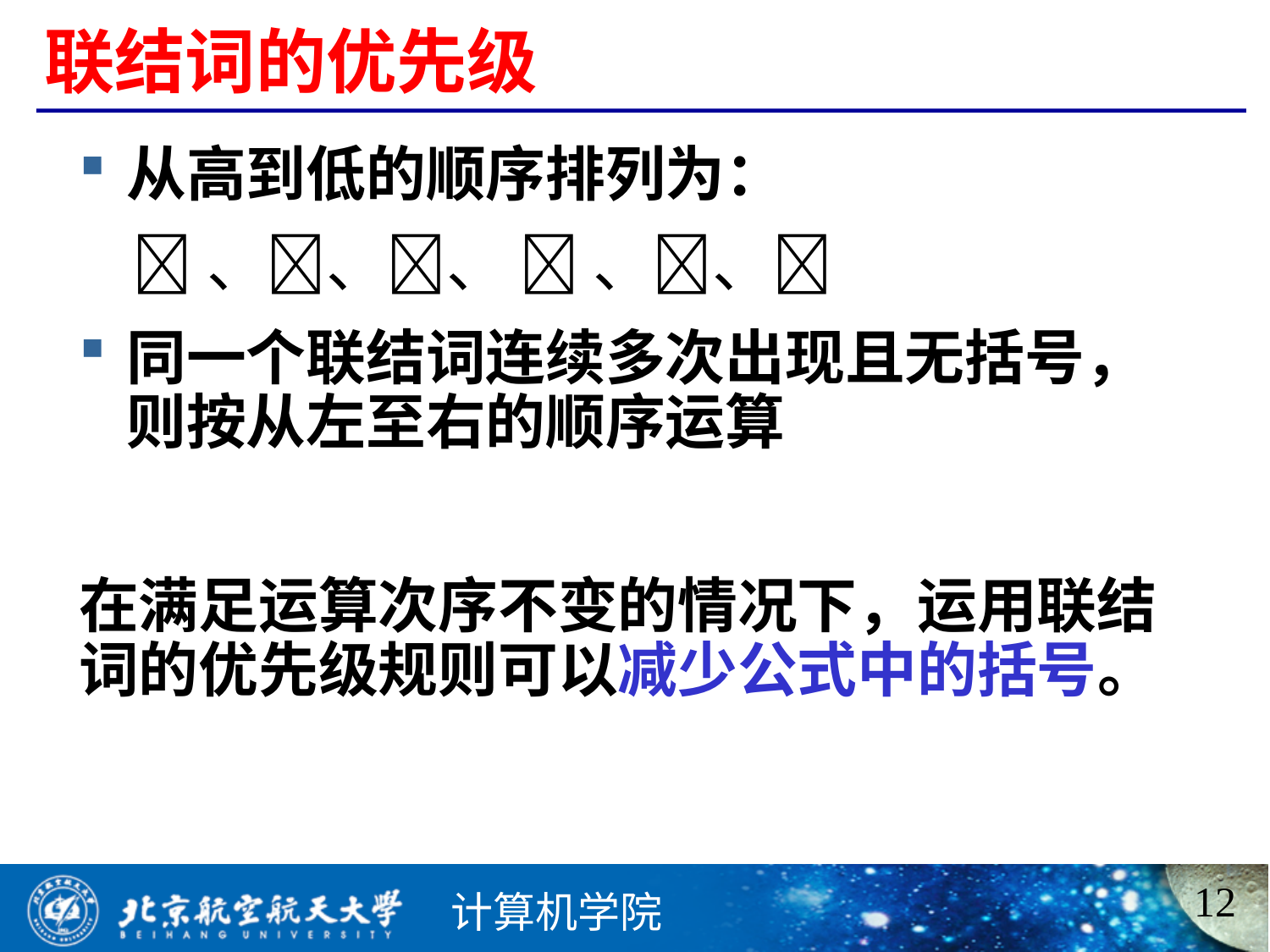

# 联结词的优先级
从高到低的顺序排列为：
    ¬、∧、∨、 ⊕ 、→、↔
同一个联结词连续多次出现且无括号，则按从左至右的顺序运算

在满足运算次序不变的情况下，运用联结词的优先级规则可以减少公式中的括号。